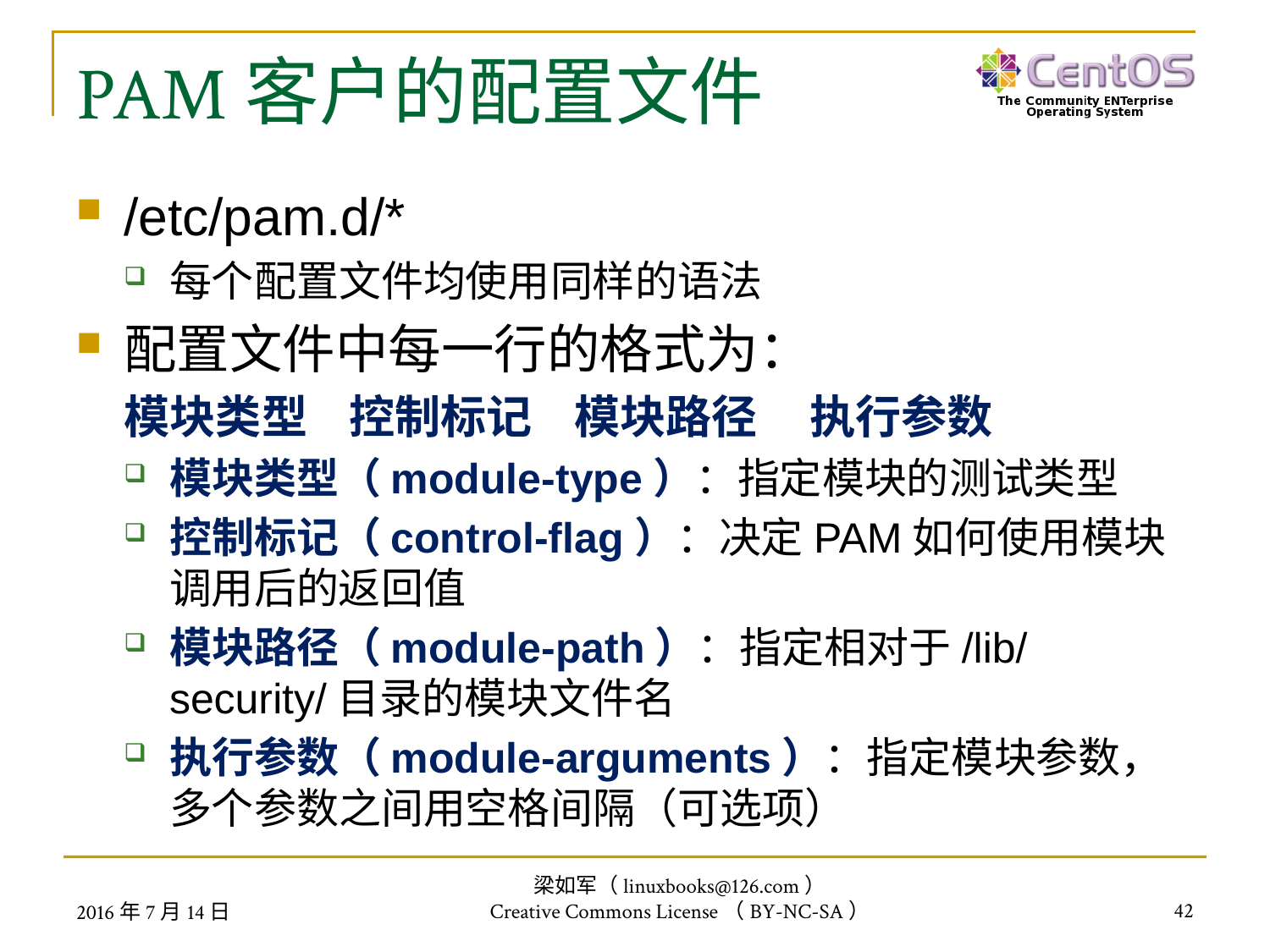

# PAM客户的配置文件
/etc/pam.d/*
每个配置文件均使用同样的语法
配置文件中每一行的格式为：
模块类型    控制标记    模块路径     执行参数
模块类型（module-type）：指定模块的测试类型
控制标记（control-flag）：决定PAM如何使用模块调用后的返回值
模块路径（module-path）：指定相对于/lib/security/目录的模块文件名
执行参数（module-arguments）：指定模块参数，多个参数之间用空格间隔（可选项）
梁如军（linuxbooks@126.com）
Creative Commons License（BY-NC-SA）
2016年7月14日
42